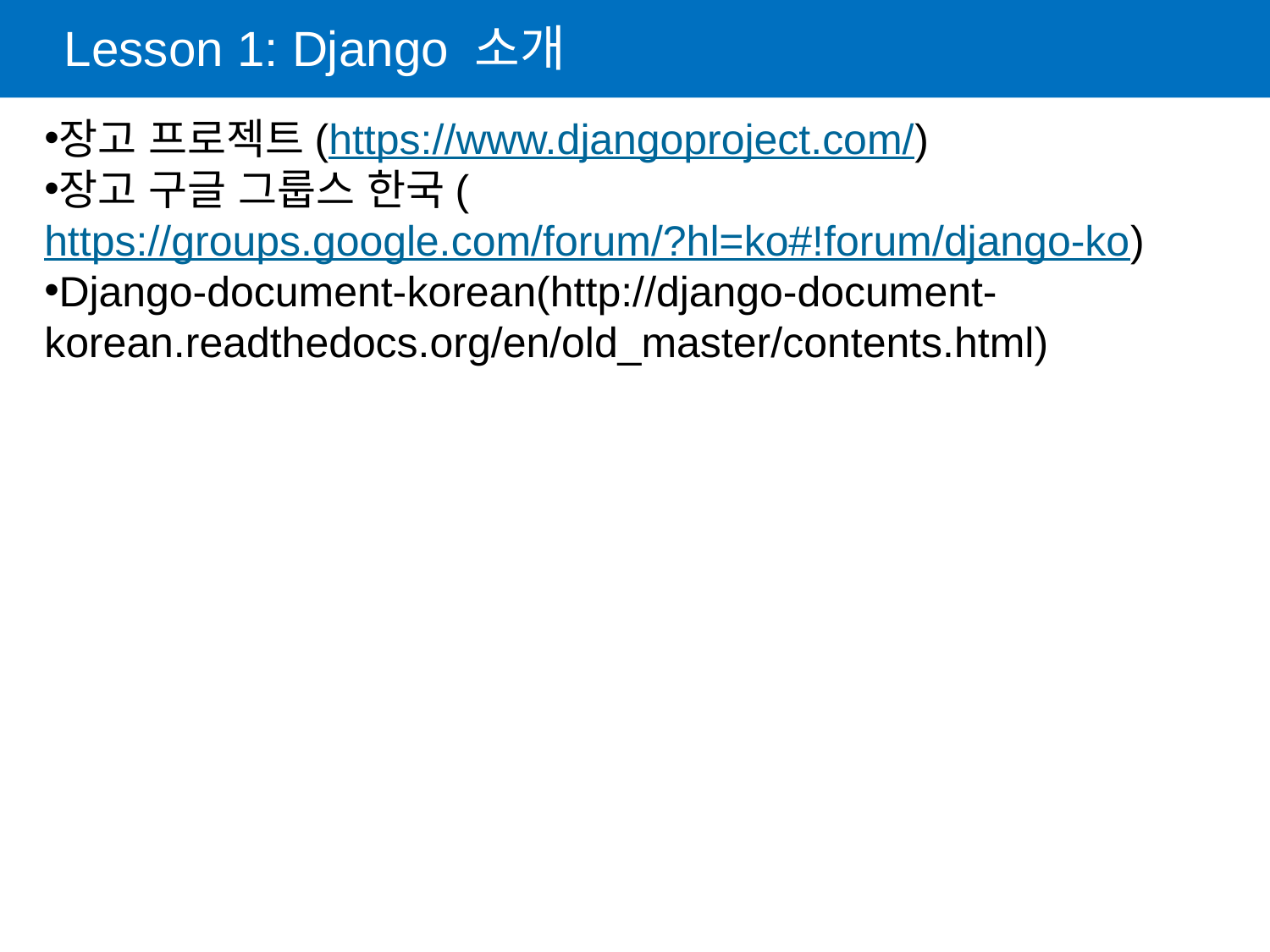

# Lesson 1: Django 소개
장고 프로젝트(https://www.djangoproject.com/)
장고 구글 그룹스 한국(https://groups.google.com/forum/?hl=ko#!forum/django-ko)
Django-document-korean(http://django-document-korean.readthedocs.org/en/old_master/contents.html)